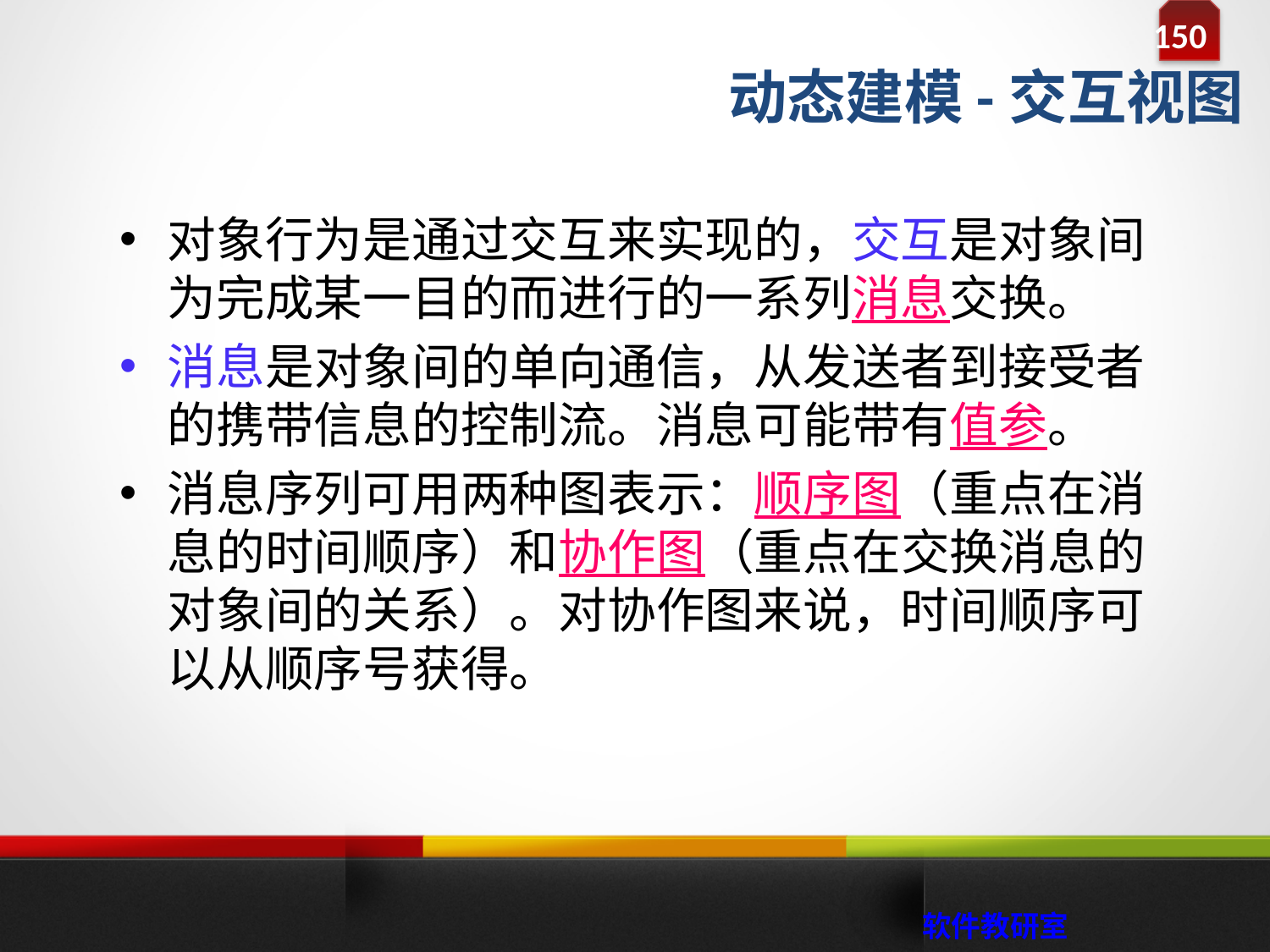

动态建模-交互视图
对象行为是通过交互来实现的，交互是对象间为完成某一目的而进行的一系列消息交换。
消息是对象间的单向通信，从发送者到接受者的携带信息的控制流。消息可能带有值参。
消息序列可用两种图表示：顺序图（重点在消息的时间顺序）和协作图（重点在交换消息的对象间的关系）。对协作图来说，时间顺序可以从顺序号获得。
                                     软件教研室